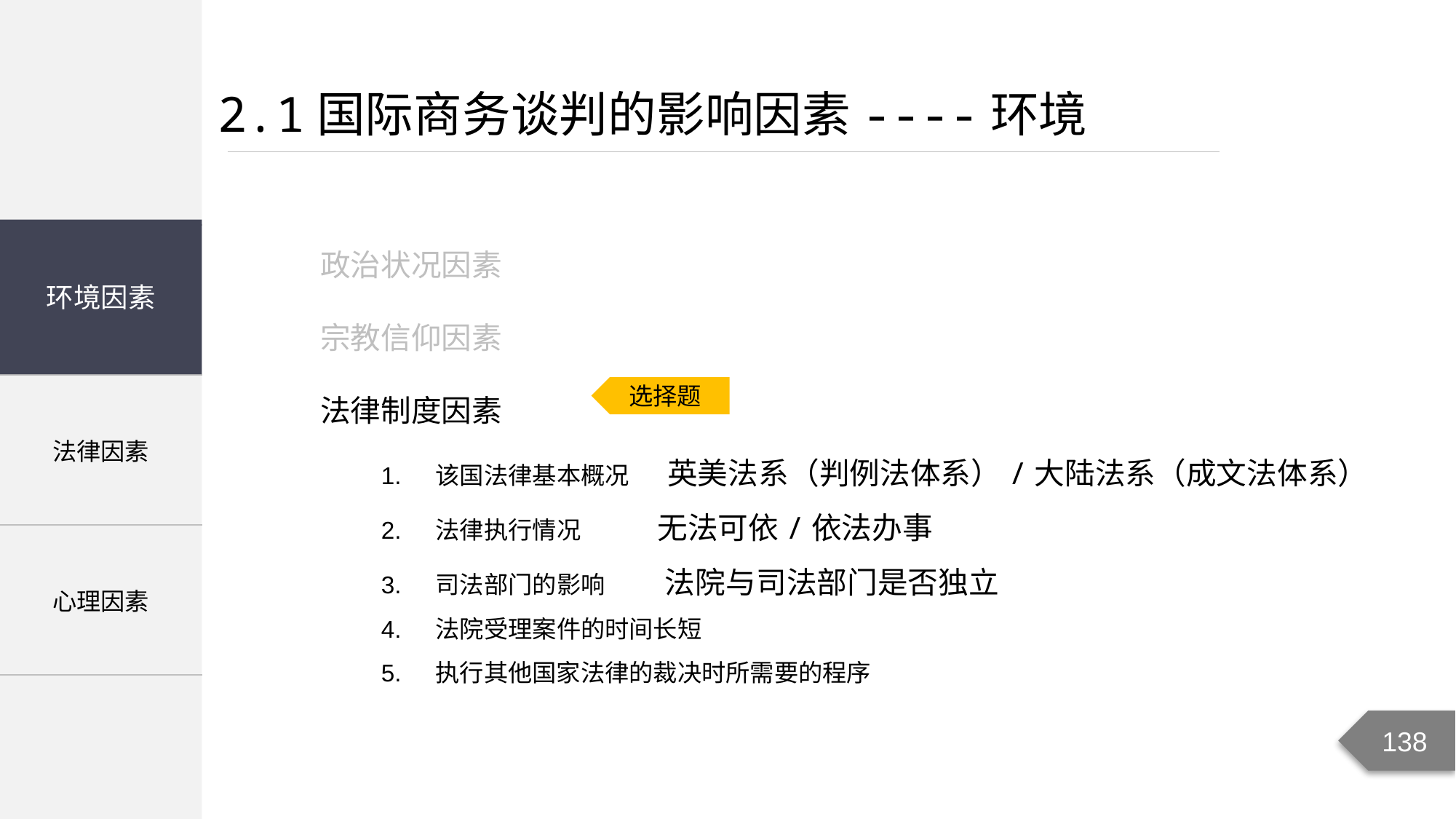

2.1国际商务谈判的影响因素----环境
政治状况因素
宗教信仰因素
法律制度因素
环境因素

|  |
| --- |
| 法律因素 |
| 心理因素 |
选择题
该国法律基本概况       英美法系（判例法体系）/大陆法系（成文法体系）
法律执行情况              无法可依/依法办事
司法部门的影响           法院与司法部门是否独立
法院受理案件的时间长短
执行其他国家法律的裁决时所需要的程序
138